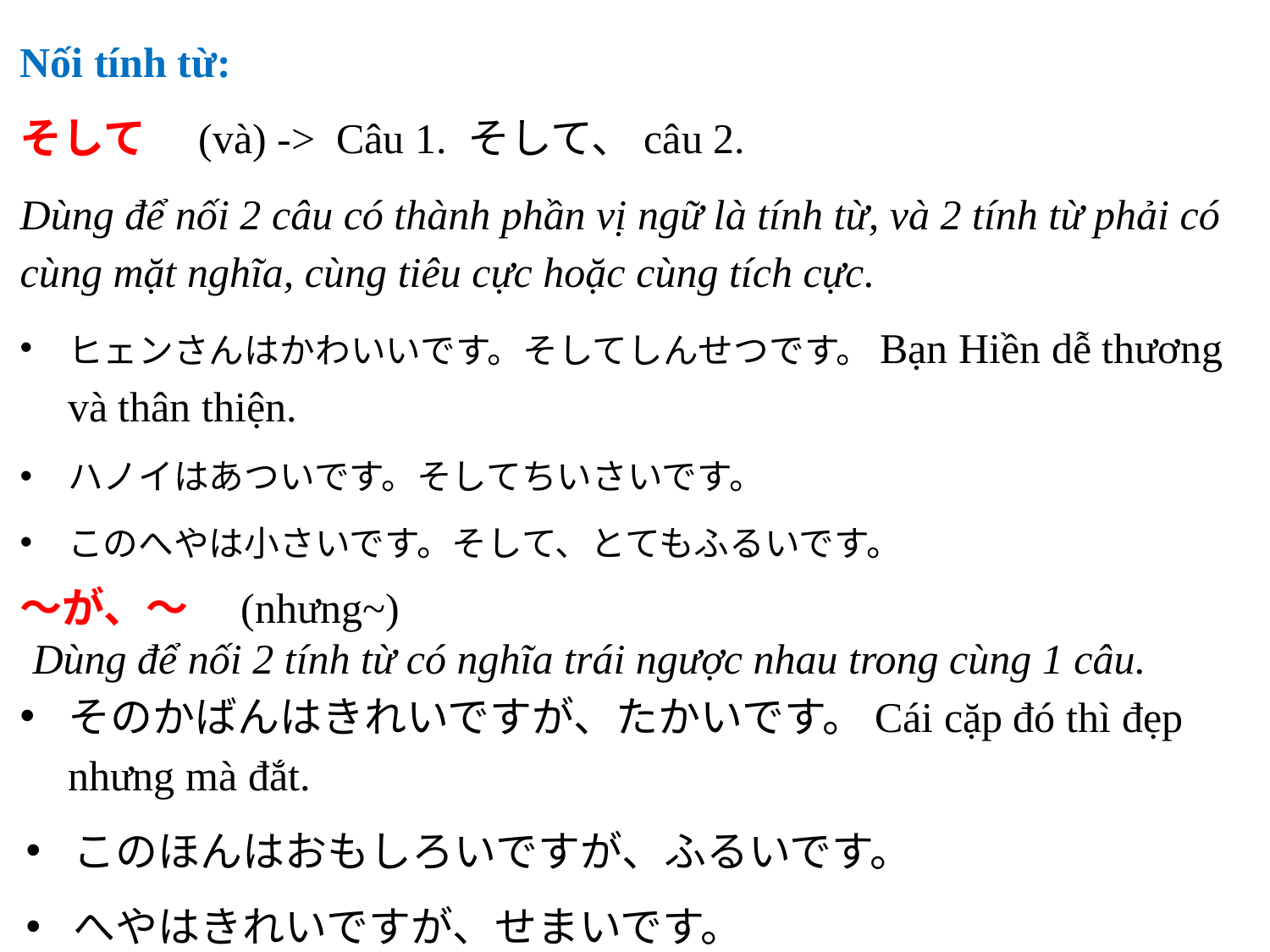

Nối tính từ:
そして　(và) ->  Câu 1. そして、câu 2.
Dùng để nối 2 câu có thành phần vị ngữ là tính từ, và 2 tính từ phải có cùng mặt nghĩa, cùng tiêu cực hoặc cùng tích cực.
ヒェンさんはかわいいです。そしてしんせつです。Bạn Hiền dễ thương và thân thiện.
ハノイはあついです。そしてちいさいです。
このへやは小さいです。そして、とてもふるいです。
～が、～　(nhưng~)
Dùng để nối 2 tính từ có nghĩa trái ngược nhau trong cùng 1 câu.
そのかばんはきれいですが、たかいです。Cái cặp đó thì đẹp nhưng mà đắt.
このほんはおもしろいですが、ふるいです。
へやはきれいですが、せまいです。